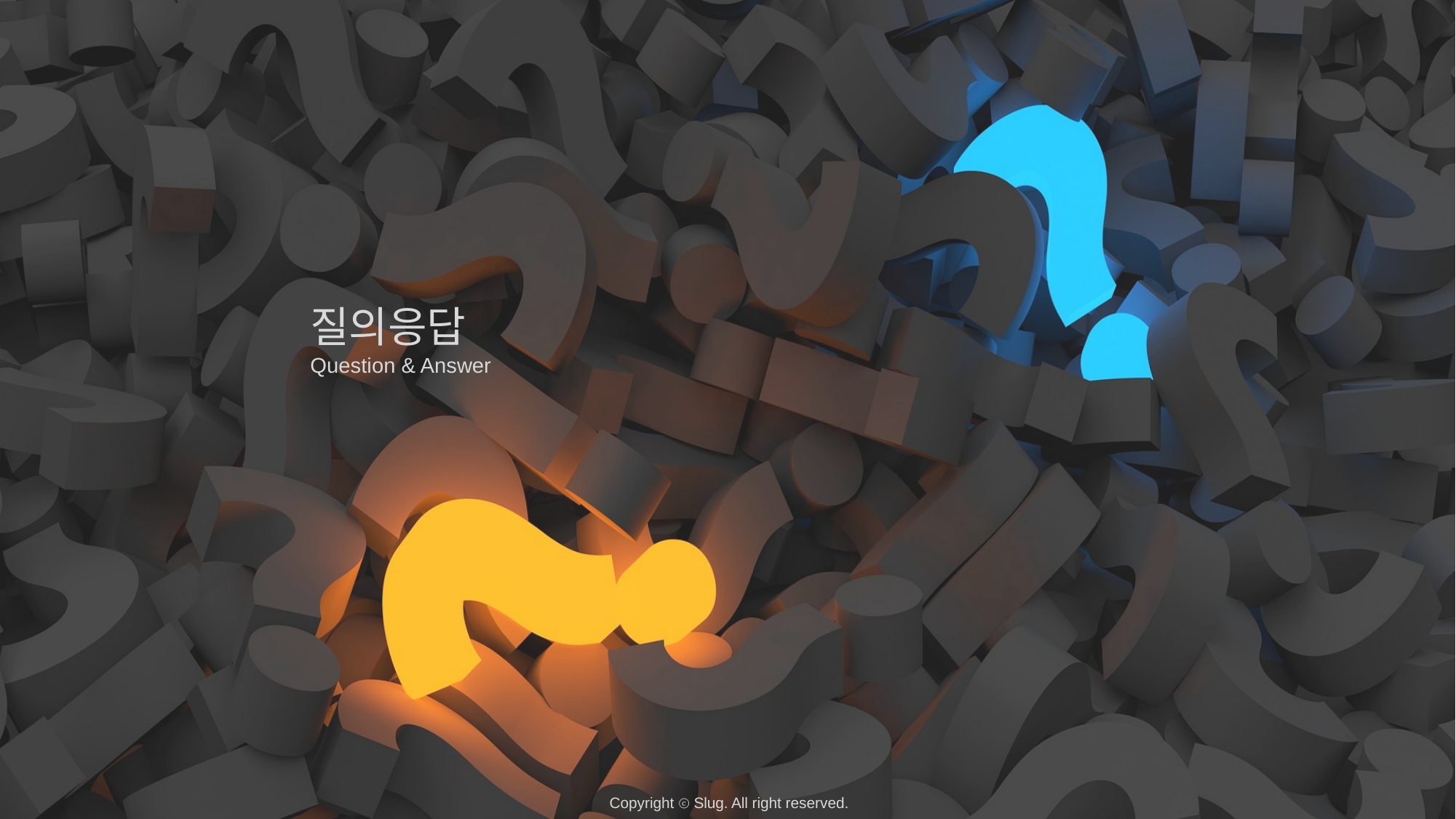

질의응답
Question & Answer
Copyright ⓒ Slug. All right reserved.